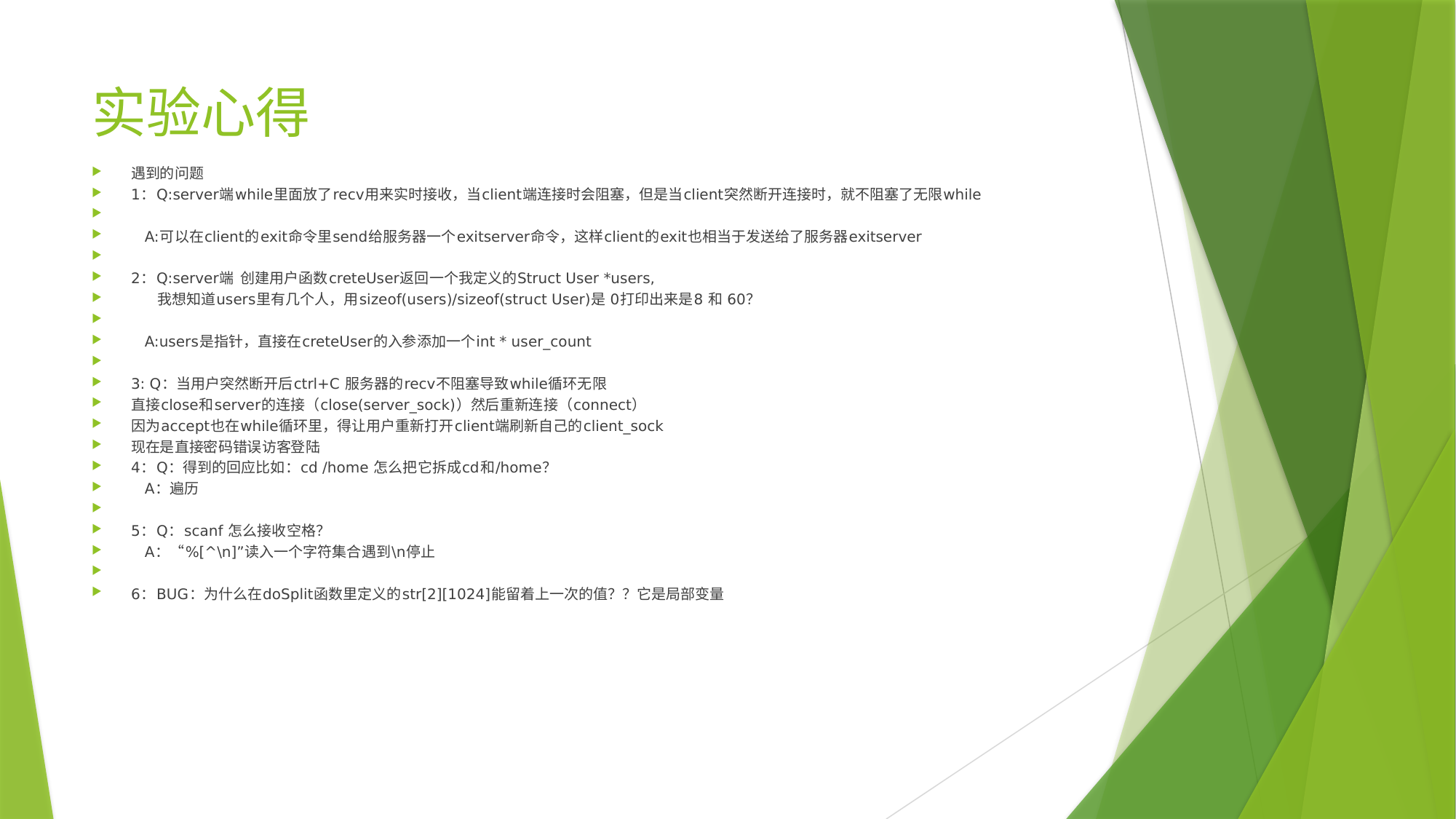

# 实验心得
遇到的问题
1：Q:server端while里面放了recv用来实时接收，当client端连接时会阻塞，但是当client突然断开连接时，就不阻塞了无限while

   A:可以在client的exit命令里send给服务器一个exitserver命令，这样client的exit也相当于发送给了服务器exitserver

2：Q:server端  创建用户函数creteUser返回一个我定义的Struct User *users,
	我想知道users里有几个人，用sizeof(users)/sizeof(struct User)是 0打印出来是8 和 60？

   A:users是指针，直接在creteUser的入参添加一个int * user_count

3: Q：当用户突然断开后ctrl+C 服务器的recv不阻塞导致while循环无限
直接close和server的连接（close(server_sock)）然后重新连接（connect）
因为accept也在while循环里，得让用户重新打开client端刷新自己的client_sock
现在是直接密码错误访客登陆
4：Q：得到的回应比如：cd /home 怎么把它拆成cd和/home？
   A：遍历

5：Q：scanf 怎么接收空格？
   A：“%[^\n]”读入一个字符集合遇到\n停止

6：BUG：为什么在doSplit函数里定义的str[2][1024]能留着上一次的值？？它是局部变量